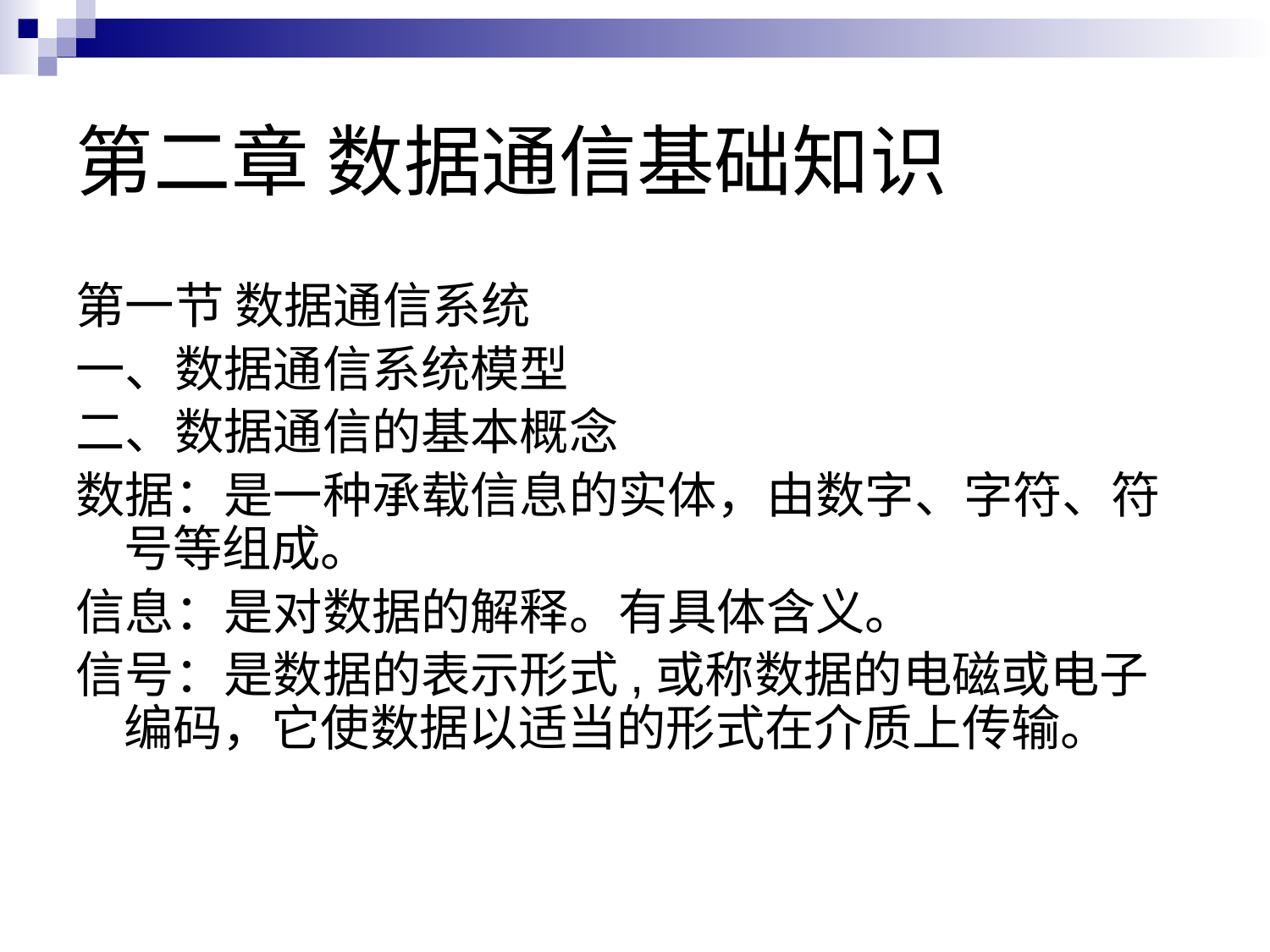

# 第二章 数据通信基础知识
第一节 数据通信系统
一、数据通信系统模型
二、数据通信的基本概念
数据：是一种承载信息的实体，由数字、字符、符号等组成。
信息：是对数据的解释。有具体含义。
信号：是数据的表示形式,或称数据的电磁或电子编码，它使数据以适当的形式在介质上传输。